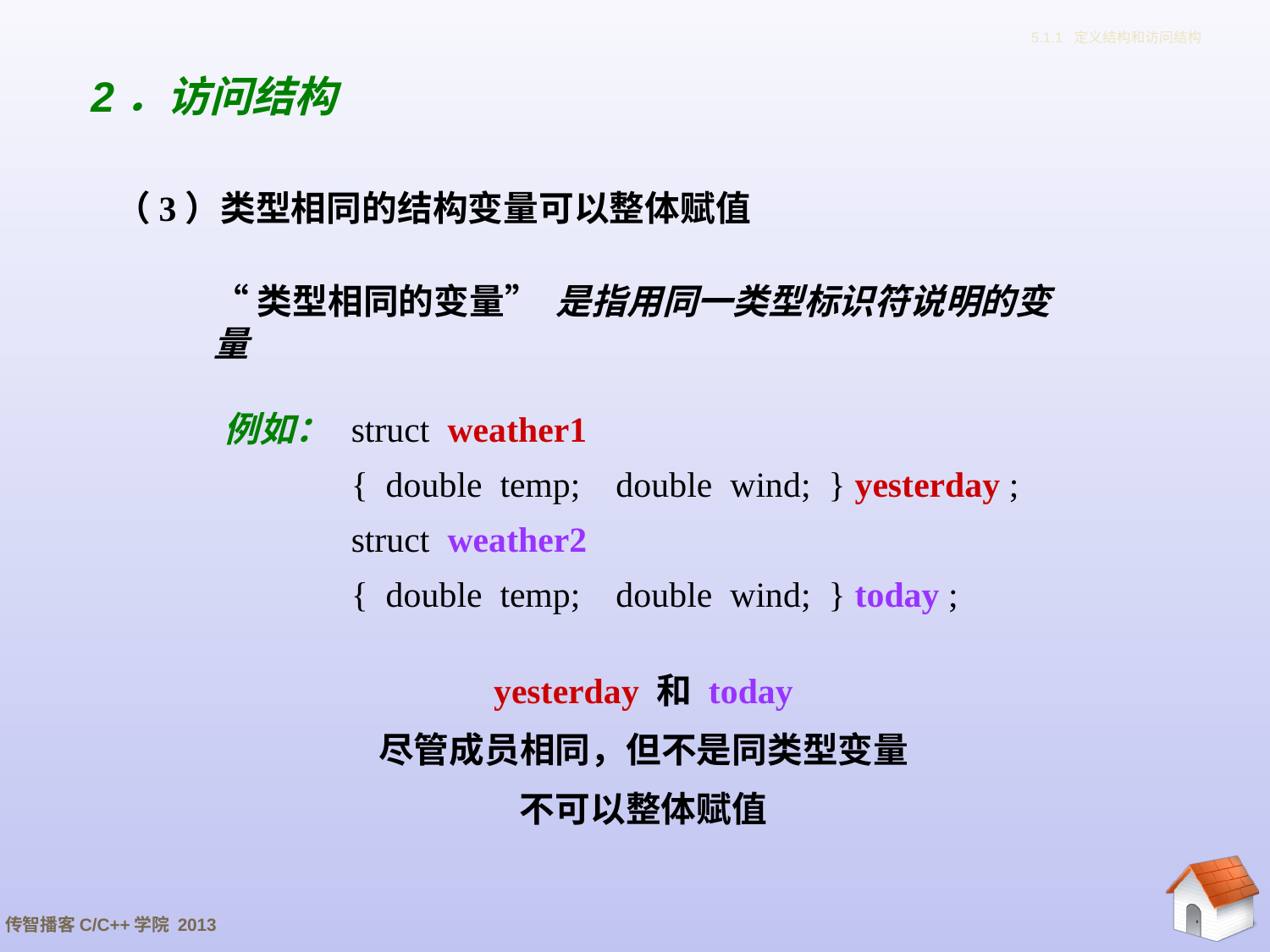

# 5.1.1  定义结构和访问结构
2．访问结构
（3）类型相同的结构变量可以整体赋值
“类型相同的变量”  是指用同一类型标识符说明的变量
例如：	struct  weather1
	{  double  temp;    double  wind;  } yesterday ;
	struct  weather2
	{  double  temp;    double  wind;  } today ;
yesterday 和 today
尽管成员相同，但不是同类型变量
不可以整体赋值